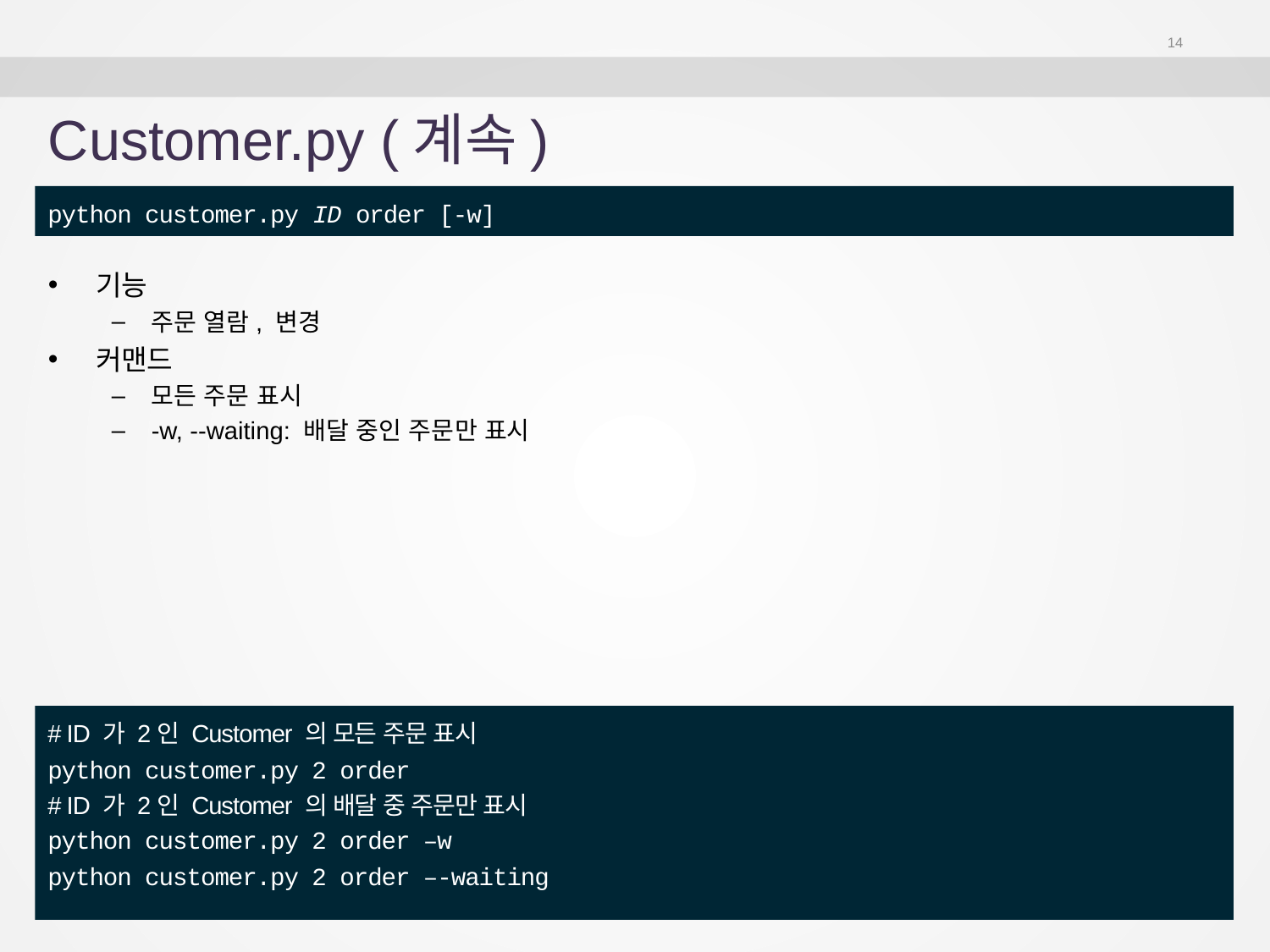

14
# Customer.py (계속)
python customer.py ID order [-w]

기능
주문 열람, 변경
커맨드
모든 주문 표시
-w, --waiting: 배달 중인 주문만 표시
# ID 가 2인 Customer 의 모든 주문 표시
python customer.py 2 order
# ID 가 2인 Customer 의 배달 중 주문만 표시
python customer.py 2 order –w
python customer.py 2 order –-waiting